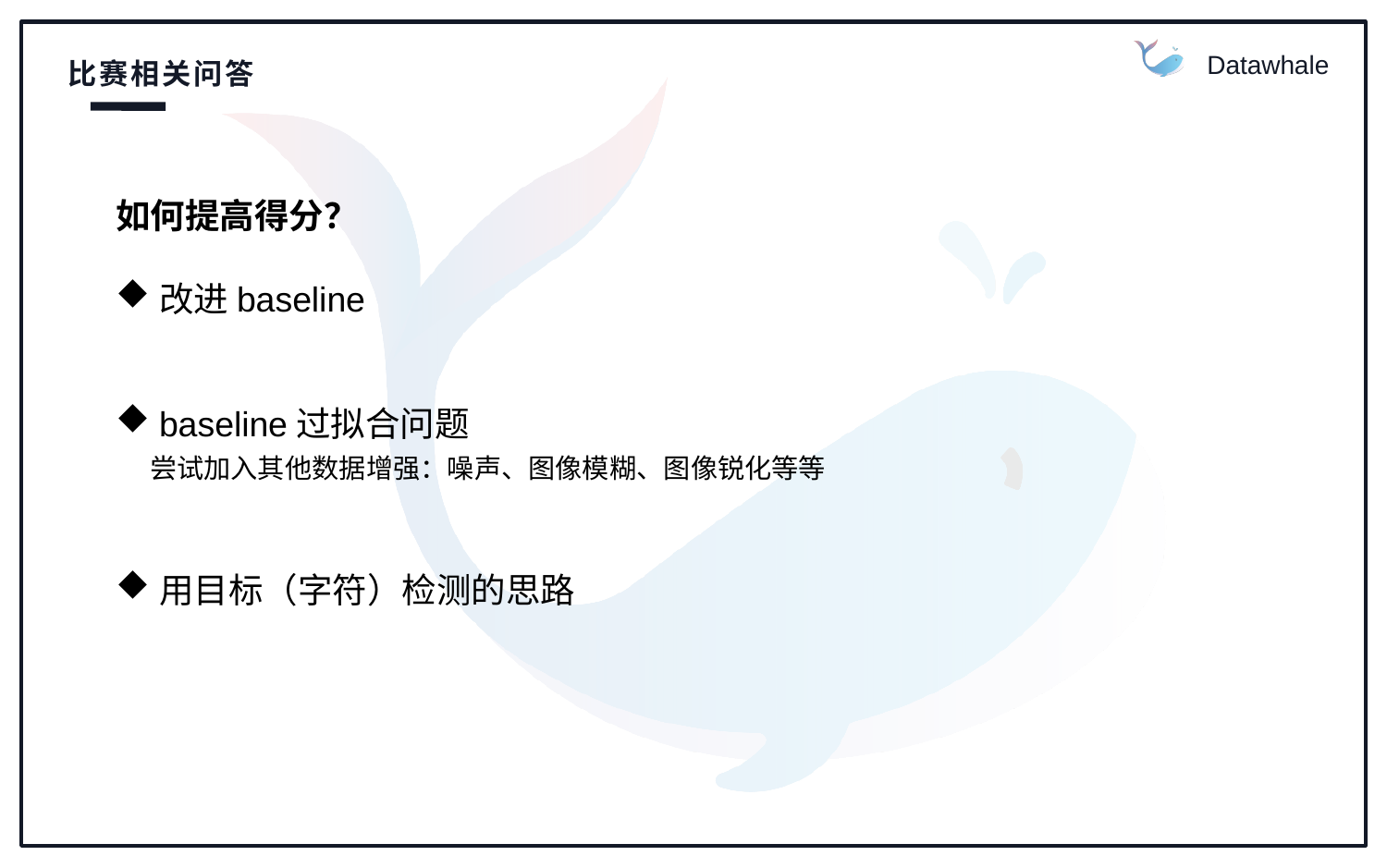

Datawhale

比赛相关问答

如何提高得分？

改进baseline

baseline过拟合问题
    尝试加入其他数据增强：噪声、图像模糊、图像锐化等等

用目标（字符）检测的思路